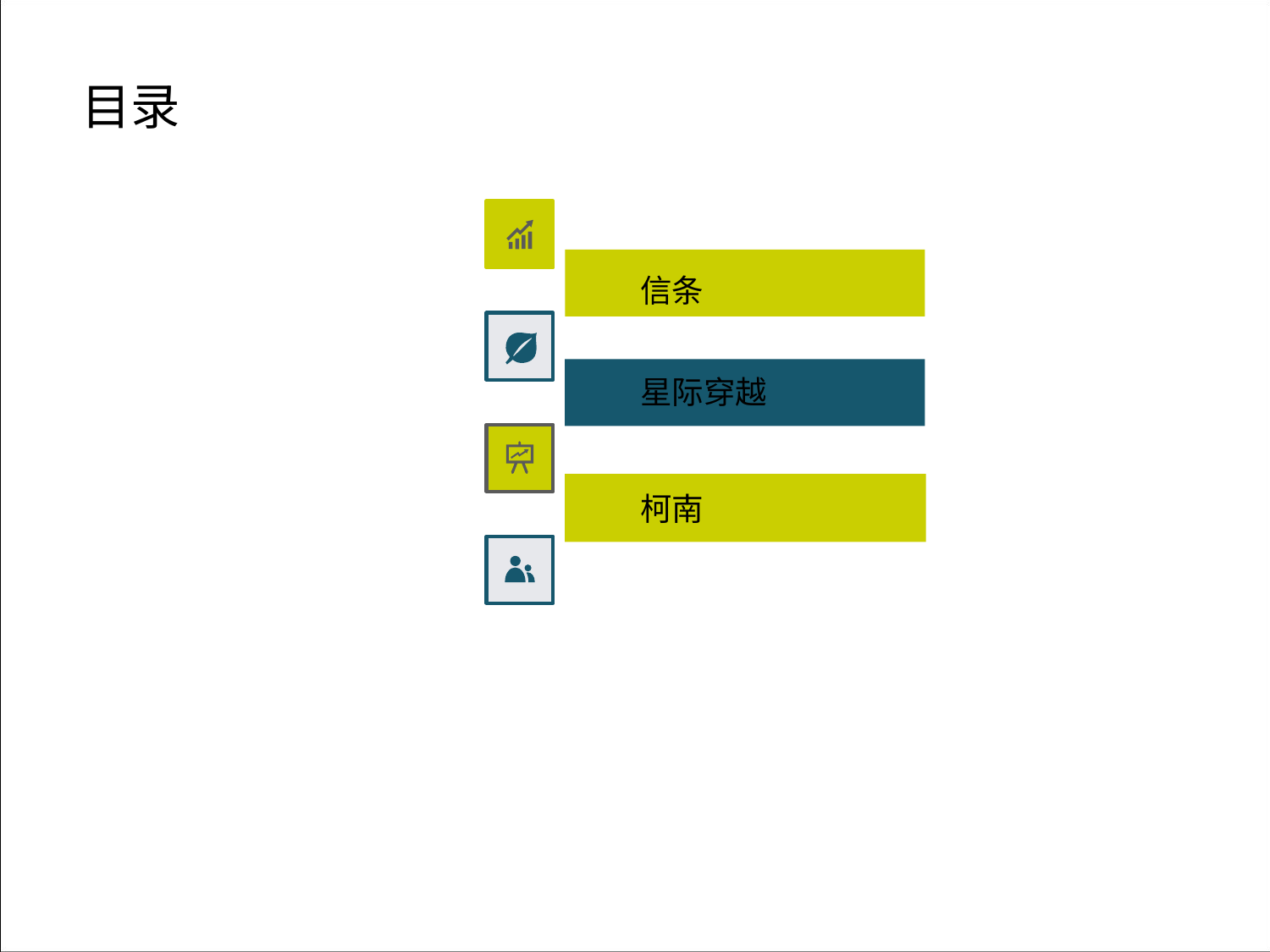

目录

信条
点击添加文本

星际穿越
点击添加文本

柯南
点击添加文本
点击添加文本